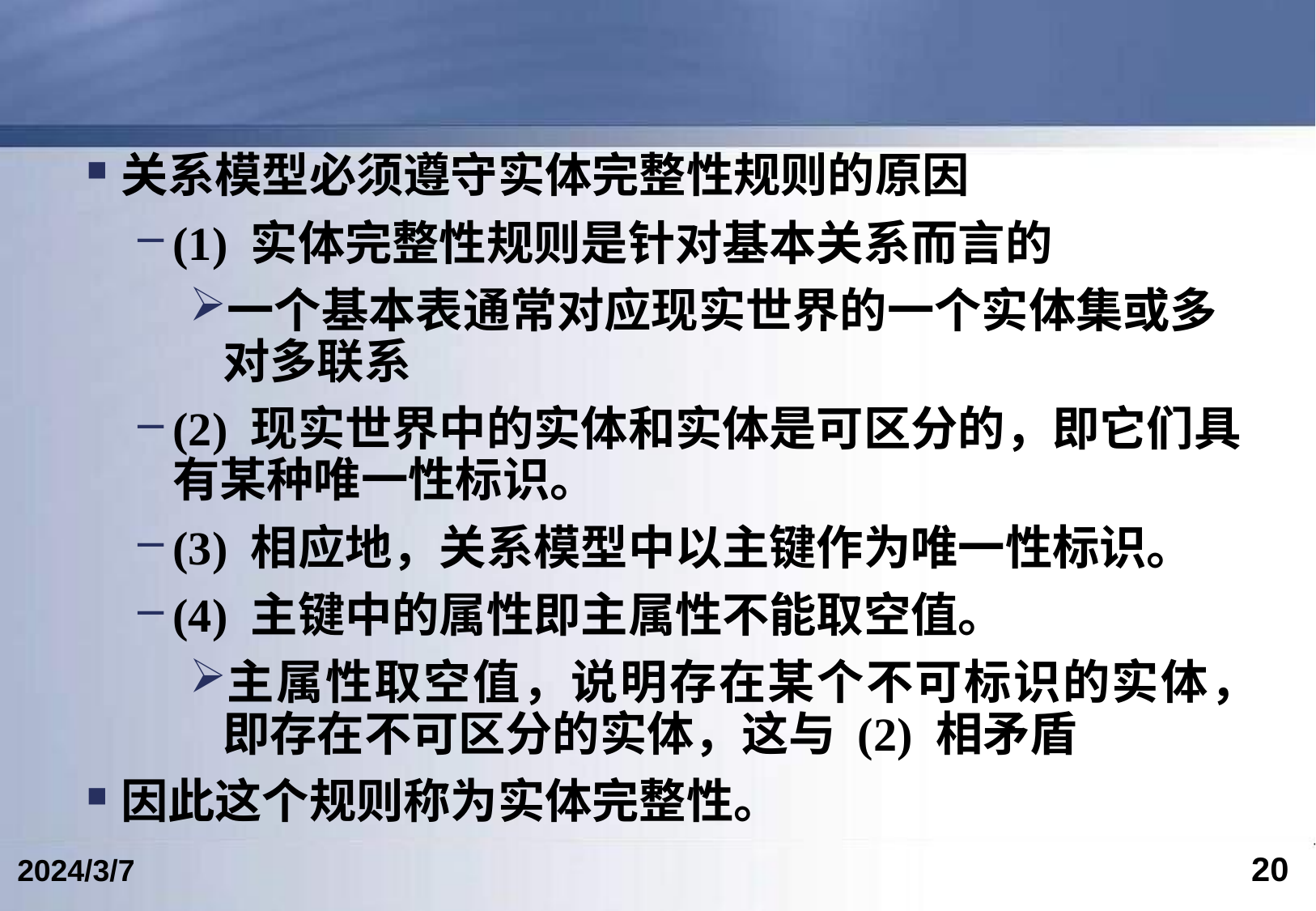

#
关系模型必须遵守实体完整性规则的原因
(1) 实体完整性规则是针对基本关系而言的
一个基本表通常对应现实世界的一个实体集或多对多联系
(2) 现实世界中的实体和实体是可区分的，即它们具有某种唯一性标识。
(3) 相应地，关系模型中以主键作为唯一性标识。
(4) 主键中的属性即主属性不能取空值。
主属性取空值，说明存在某个不可标识的实体，即存在不可区分的实体，这与 (2) 相矛盾
因此这个规则称为实体完整性。
20
2024/3/7